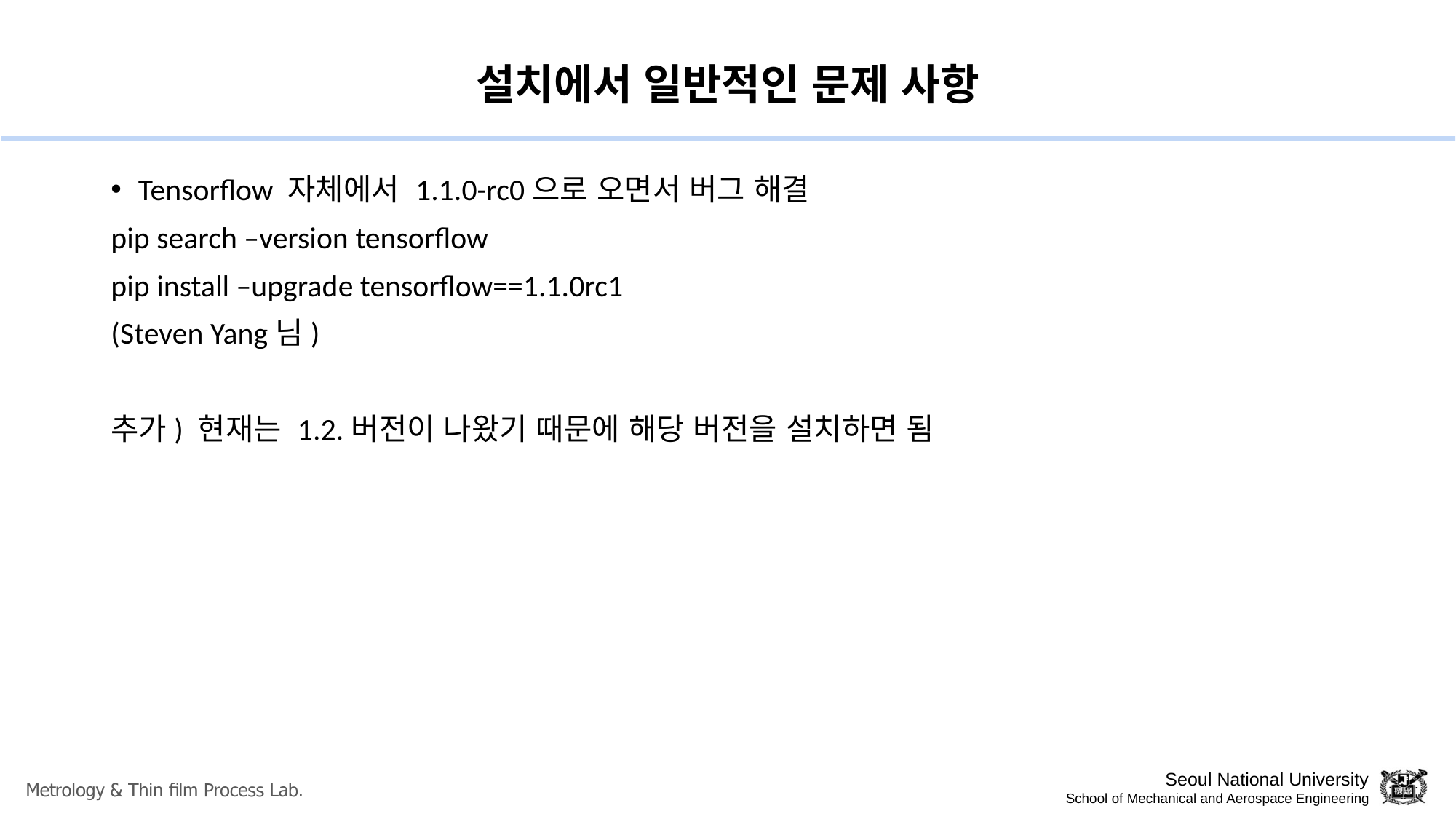

# 설치에서 일반적인 문제 사항
Tensorflow 자체에서 1.1.0-rc0으로 오면서 버그 해결
pip search –version tensorflow
pip install –upgrade tensorflow==1.1.0rc1
(Steven Yang님)

추가) 현재는 1.2.버전이 나왔기 때문에 해당 버전을 설치하면 됨